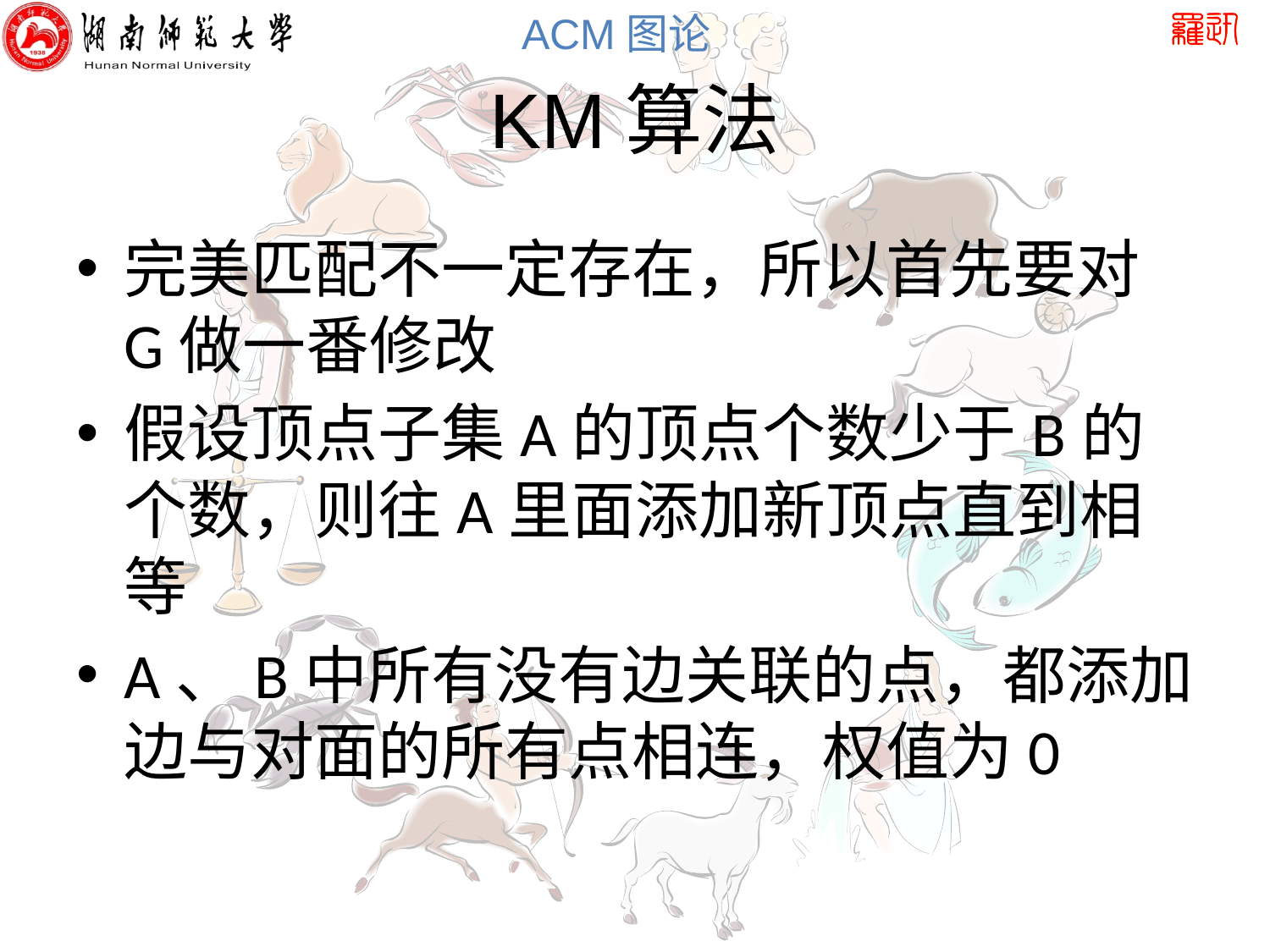

# KM算法
完美匹配不一定存在，所以首先要对G做一番修改
假设顶点子集A的顶点个数少于B的个数，则往A里面添加新顶点直到相等
A、B中所有没有边关联的点，都添加边与对面的所有点相连，权值为0